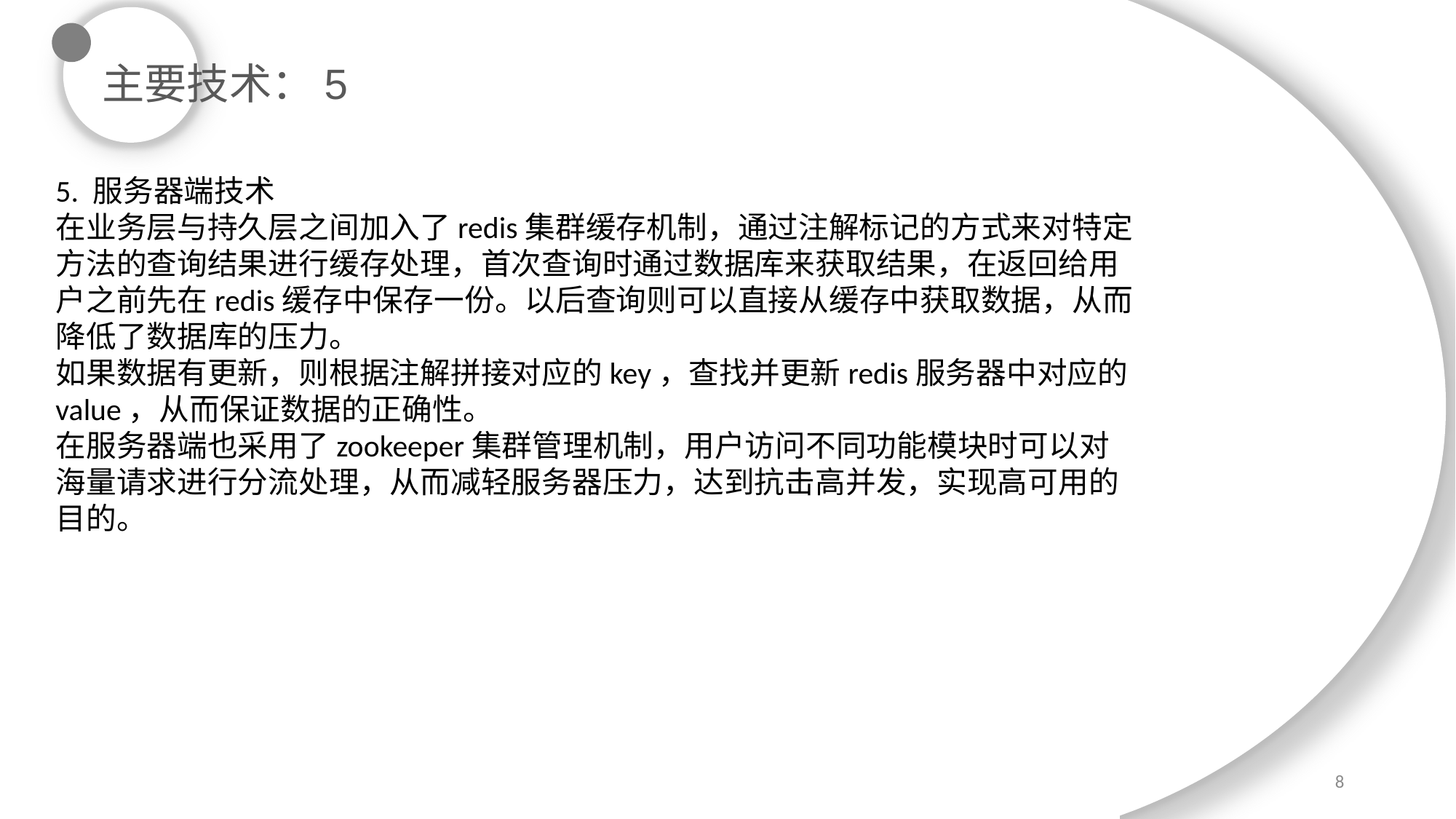

主要技术：5
5. 服务器端技术
在业务层与持久层之间加入了redis集群缓存机制，通过注解标记的方式来对特定方法的查询结果进行缓存处理，首次查询时通过数据库来获取结果，在返回给用户之前先在redis缓存中保存一份。以后查询则可以直接从缓存中获取数据，从而降低了数据库的压力。
如果数据有更新，则根据注解拼接对应的key，查找并更新redis服务器中对应的value，从而保证数据的正确性。
在服务器端也采用了zookeeper集群管理机制，用户访问不同功能模块时可以对海量请求进行分流处理，从而减轻服务器压力，达到抗击高并发，实现高可用的目的。
8